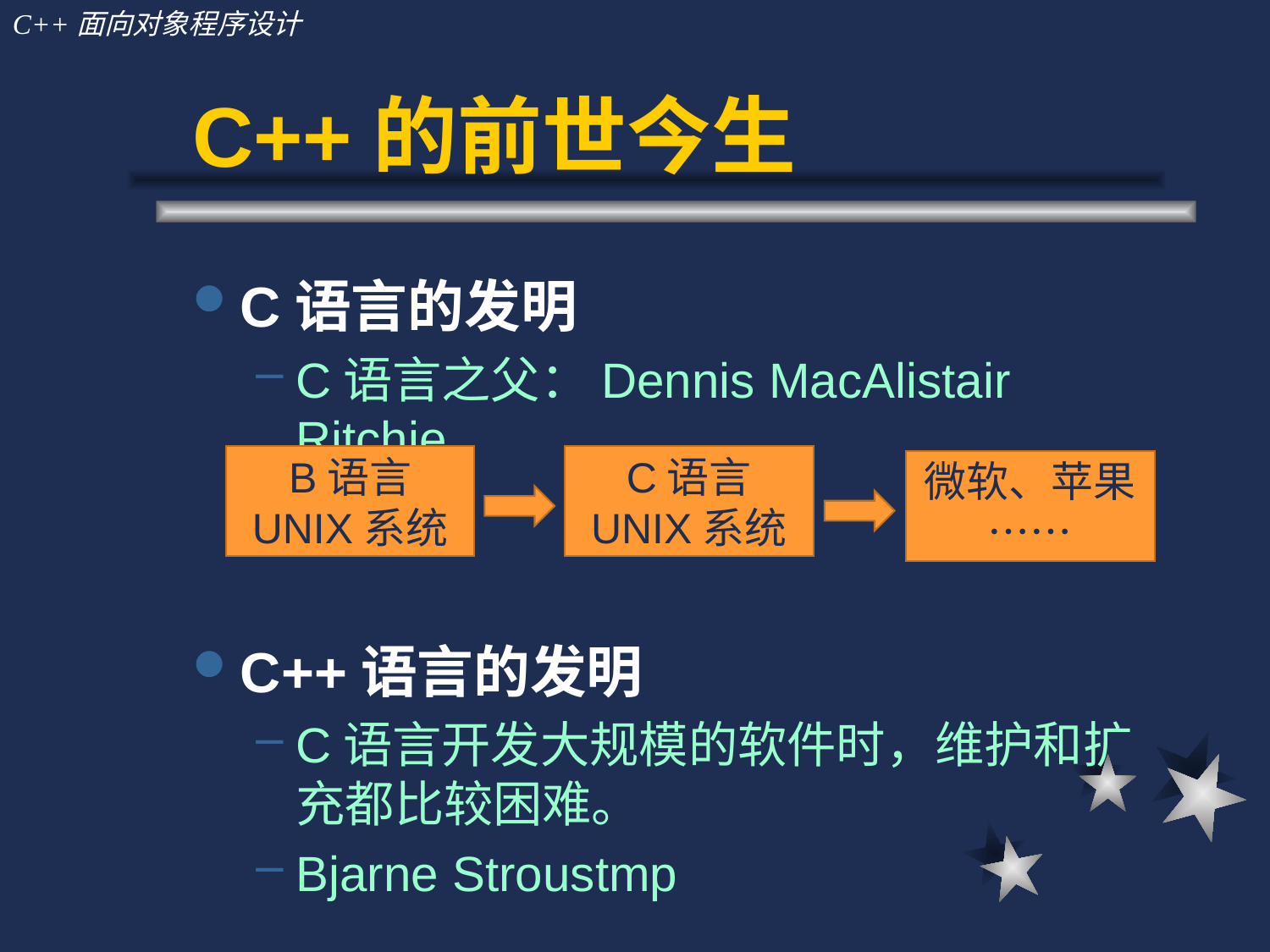

# C++的前世今生
C语言的发明
C语言之父：Dennis MacAlistair Ritchie

C++语言的发明
C语言开发大规模的软件时，维护和扩充都比较困难。
Bjarne Stroustmp
B语言
UNIX系统
C语言
UNIX系统
微软、苹果……

6